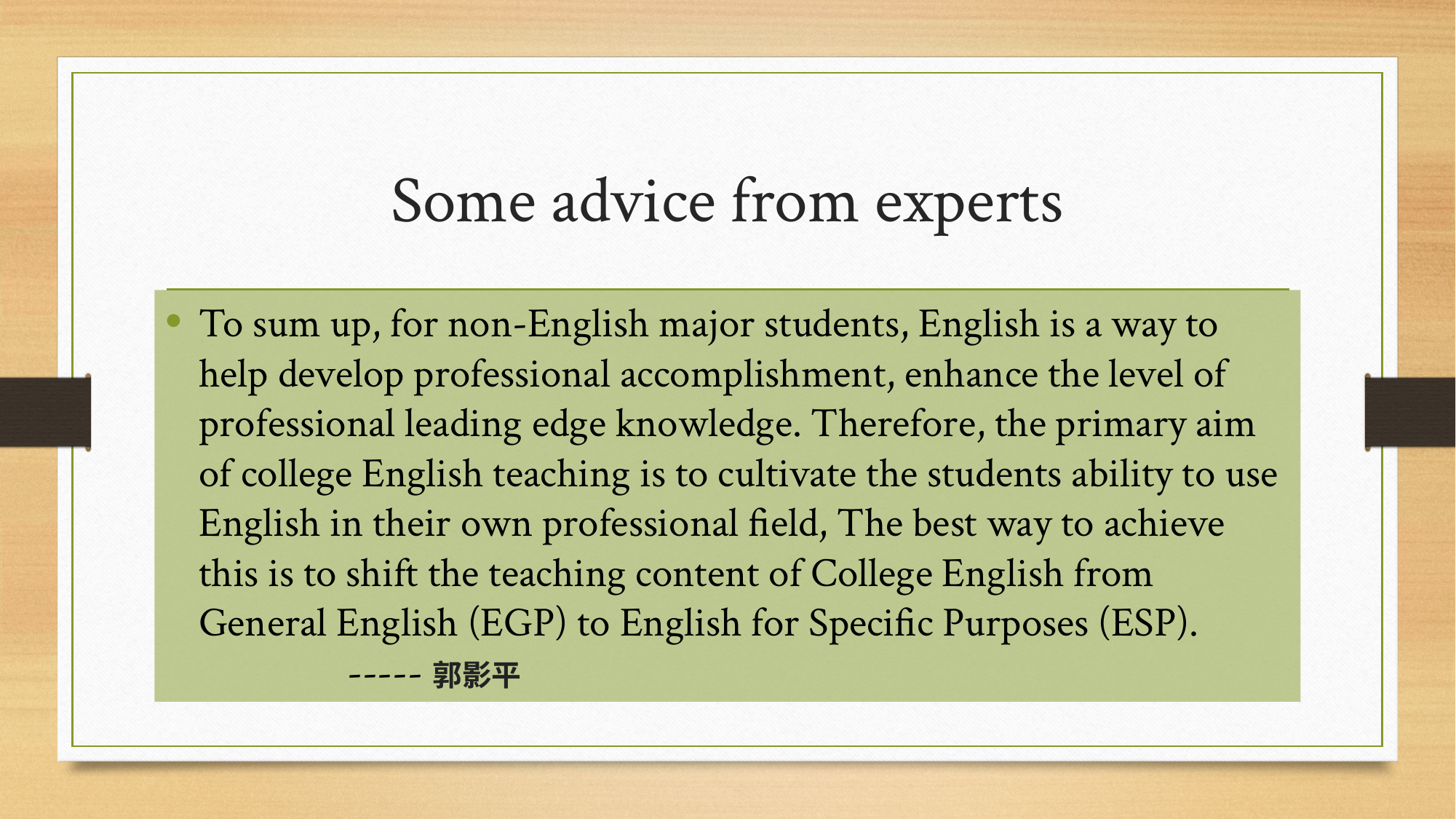

# Some advice from experts
To sum up, for non-English major students, English is a way to help develop professional accomplishment, enhance the level of professional leading edge knowledge. Therefore, the primary aim of college English teaching is to cultivate the students ability to use English in their own professional field, The best way to achieve this is to shift the teaching content of College English from General English (EGP) to English for Specific Purposes (ESP).                          -----郭影平